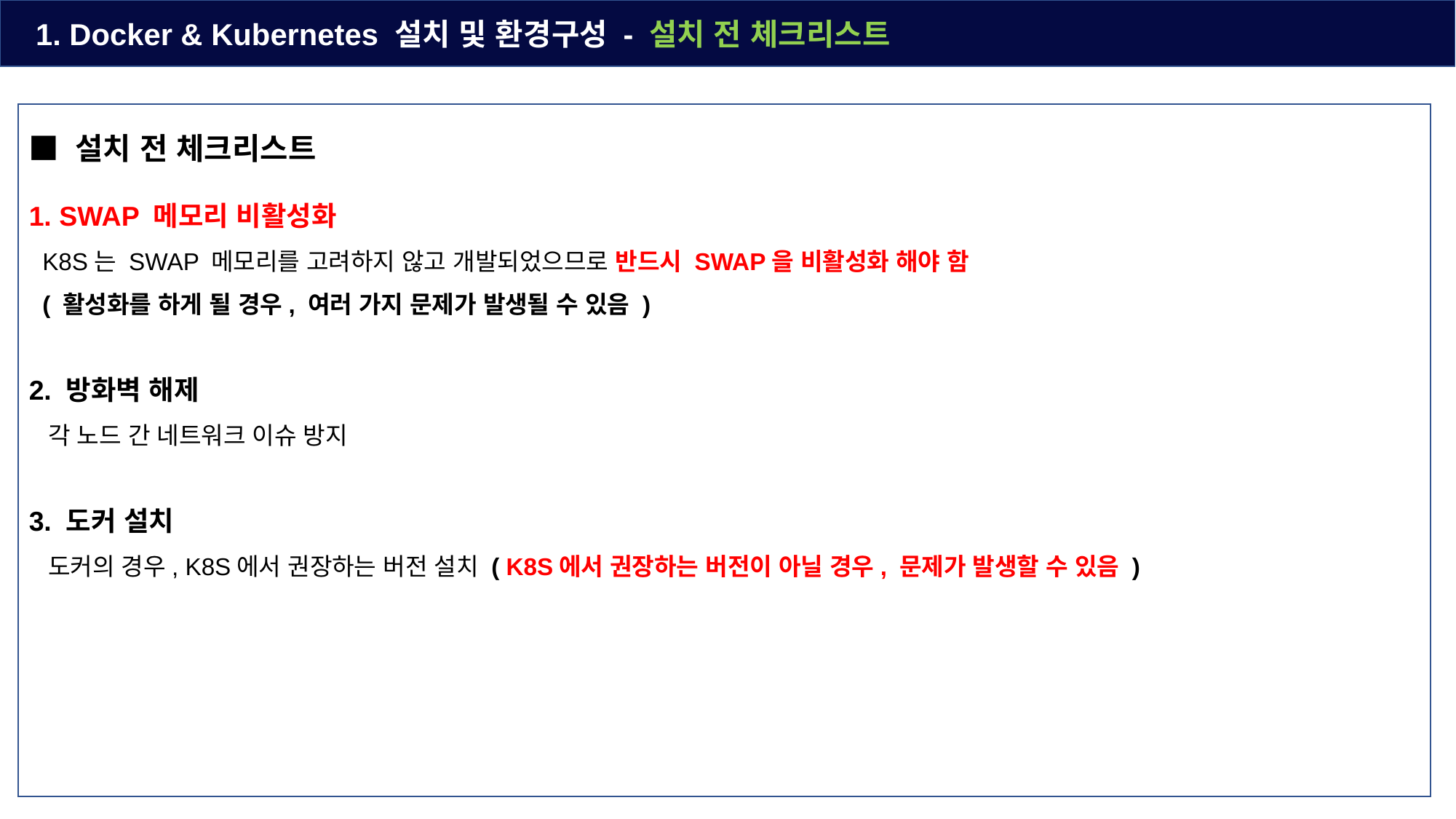

1. Docker & Kubernetes 설치 및 환경구성 - 설치 전 체크리스트
■ 설치 전 체크리스트
1. SWAP 메모리 비활성화
  K8S는 SWAP 메모리를 고려하지 않고 개발되었으므로 반드시 SWAP을 비활성화 해야 함
  ( 활성화를 하게 될 경우, 여러 가지 문제가 발생될 수 있음 )

2. 방화벽 해제
  각 노드 간 네트워크 이슈 방지

3. 도커 설치
  도커의 경우, K8S에서 권장하는 버전 설치 ( K8S에서 권장하는 버전이 아닐 경우, 문제가 발생할 수 있음 )